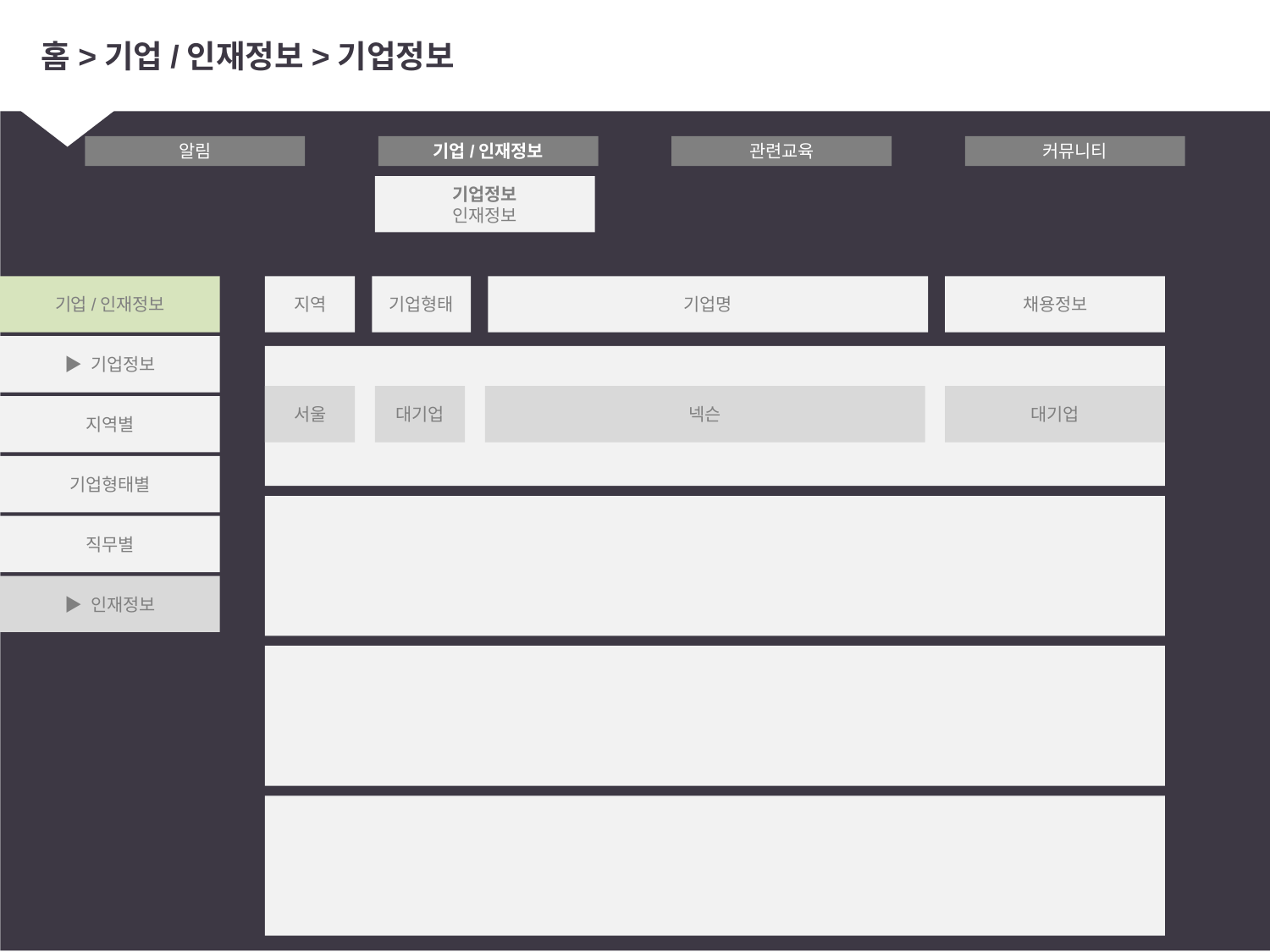

# 홈>기업/인재정보>기업정보
알림
기업/인재정보
관련교육
커뮤니티
기업정보
인재정보
기업/인재정보
지역
기업형태
기업명
채용정보
▶ 기업정보

서울
대기업
넥슨
대기업
지역별
기업형태별

직무별
▶ 인재정보